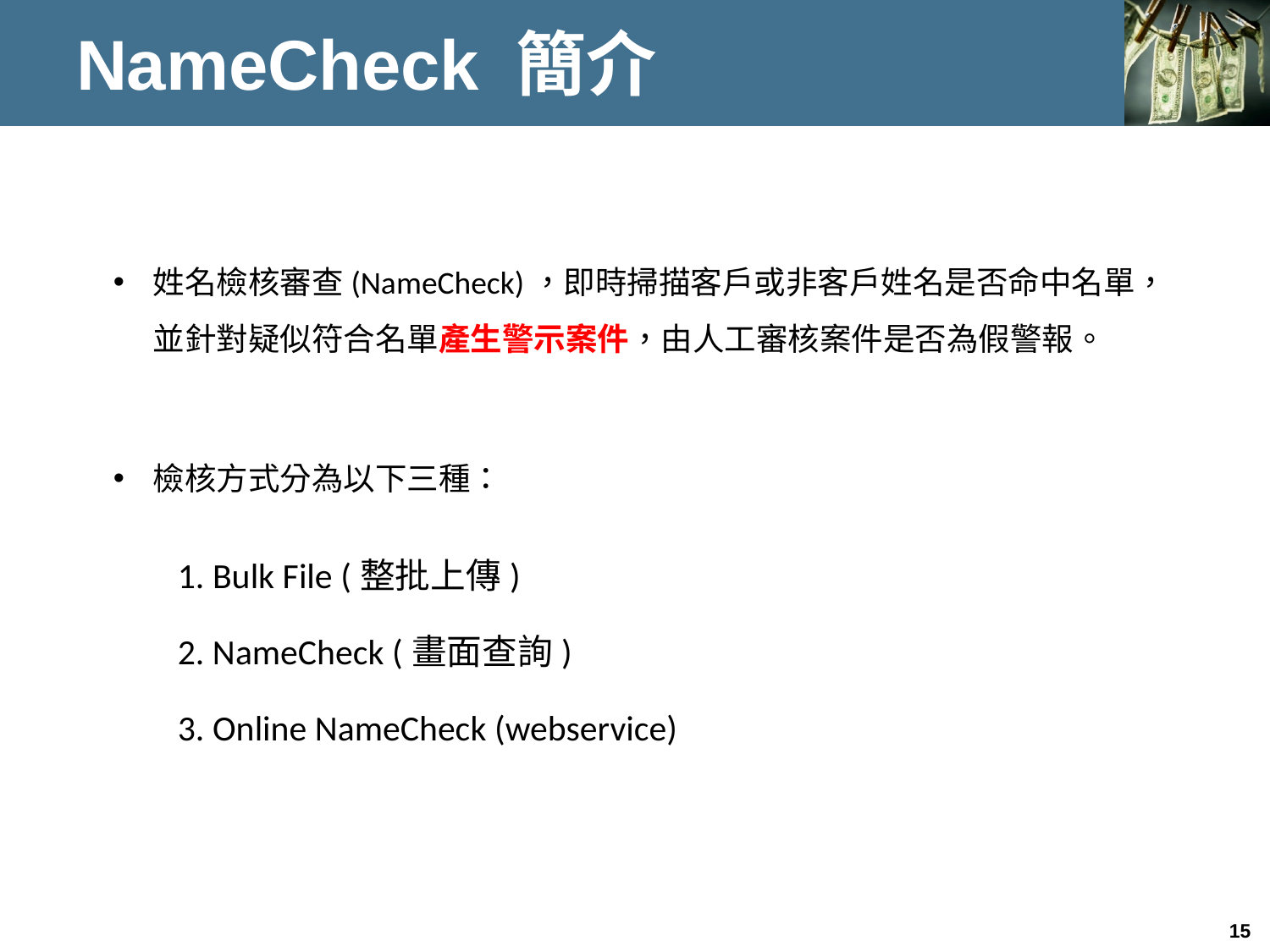

# NameCheck 簡介

姓名檢核審查(NameCheck)，即時掃描客戶或非客戶姓名是否命中名單，並針對疑似符合名單產生警示案件，由人工審核案件是否為假警報。

檢核方式分為以下三種：

1. Bulk File (整批上傳)
2. NameCheck (畫面查詢)
3. Online NameCheck (webservice)
15